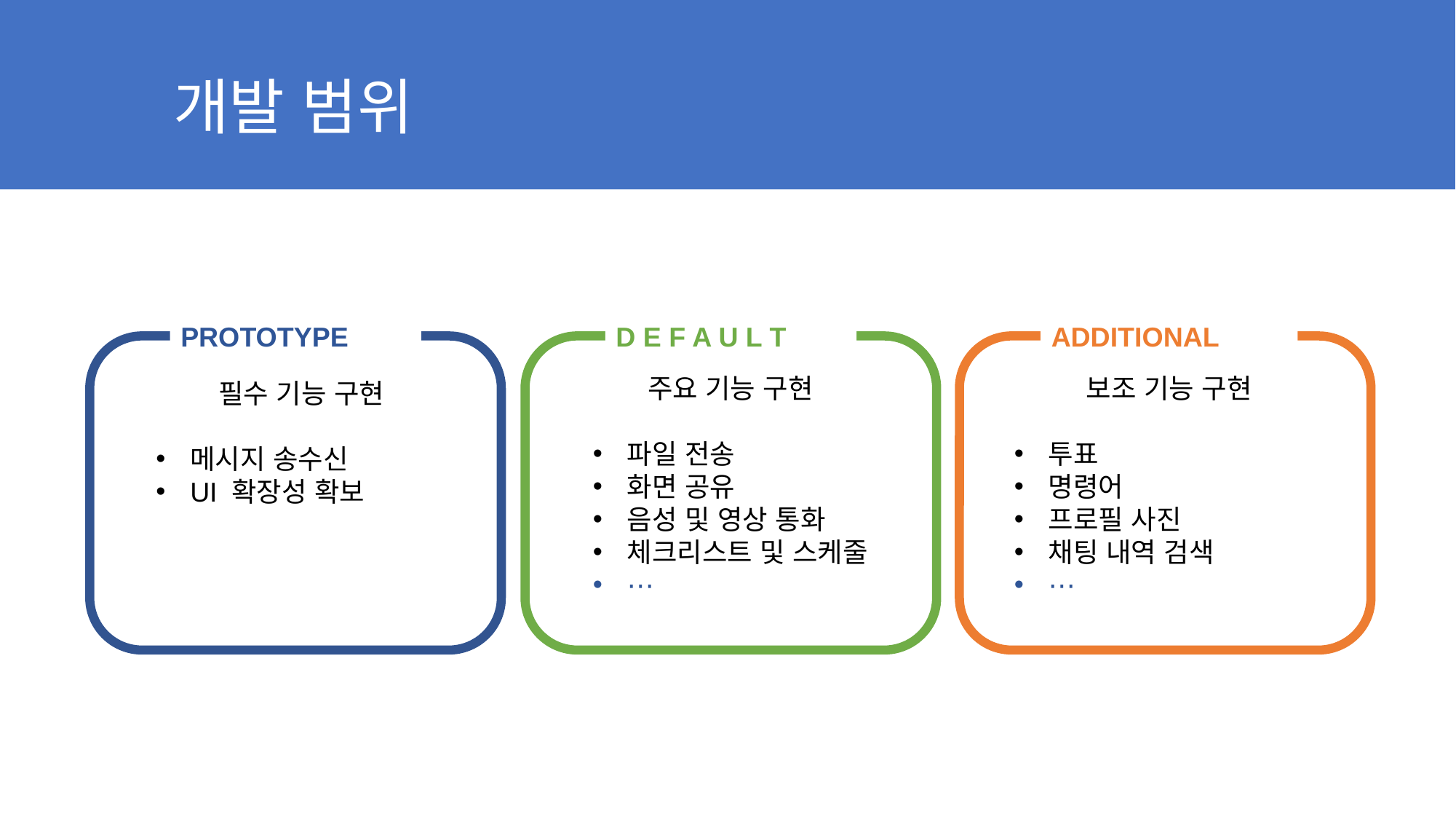

# 개발 범위
PROTOTYPE
D E F A U L T
ADDITIONAL

주요 기능 구현

파일 전송
화면 공유
음성 및 영상 통화
체크리스트 및 스케줄
⋯
보조 기능 구현

투표
명령어
프로필 사진
채팅 내역 검색
⋯

필수 기능 구현

메시지 송수신
UI 확장성 확보